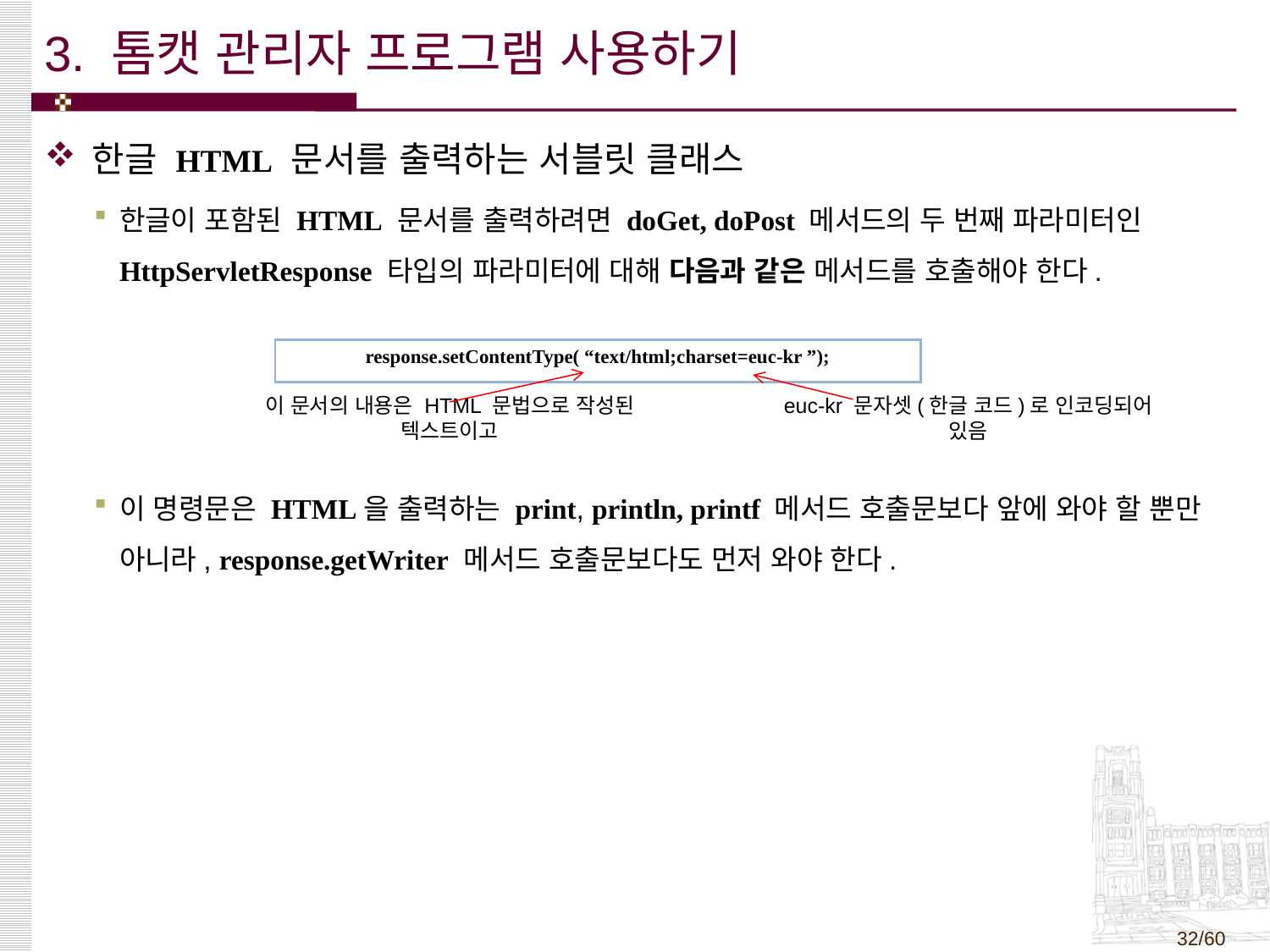

# 3. 톰캣 관리자 프로그램 사용하기
한글 HTML 문서를 출력하는 서블릿 클래스
한글이 포함된 HTML 문서를 출력하려면 doGet, doPost 메서드의 두 번째 파라미터인 HttpServletResponse 타입의 파라미터에 대해 다음과 같은 메서드를 호출해야 한다.

이 명령문은 HTML을 출력하는 print, println, printf 메서드 호출문보다 앞에 와야 할 뿐만 아니라, response.getWriter 메서드 호출문보다도 먼저 와야 한다.

| response.setContentType( “text/html;charset=euc-kr ”); |
| --- |
이 문서의 내용은 HTML 문법으로 작성된 텍스트이고
euc-kr 문자셋(한글 코드)로 인코딩되어 있음